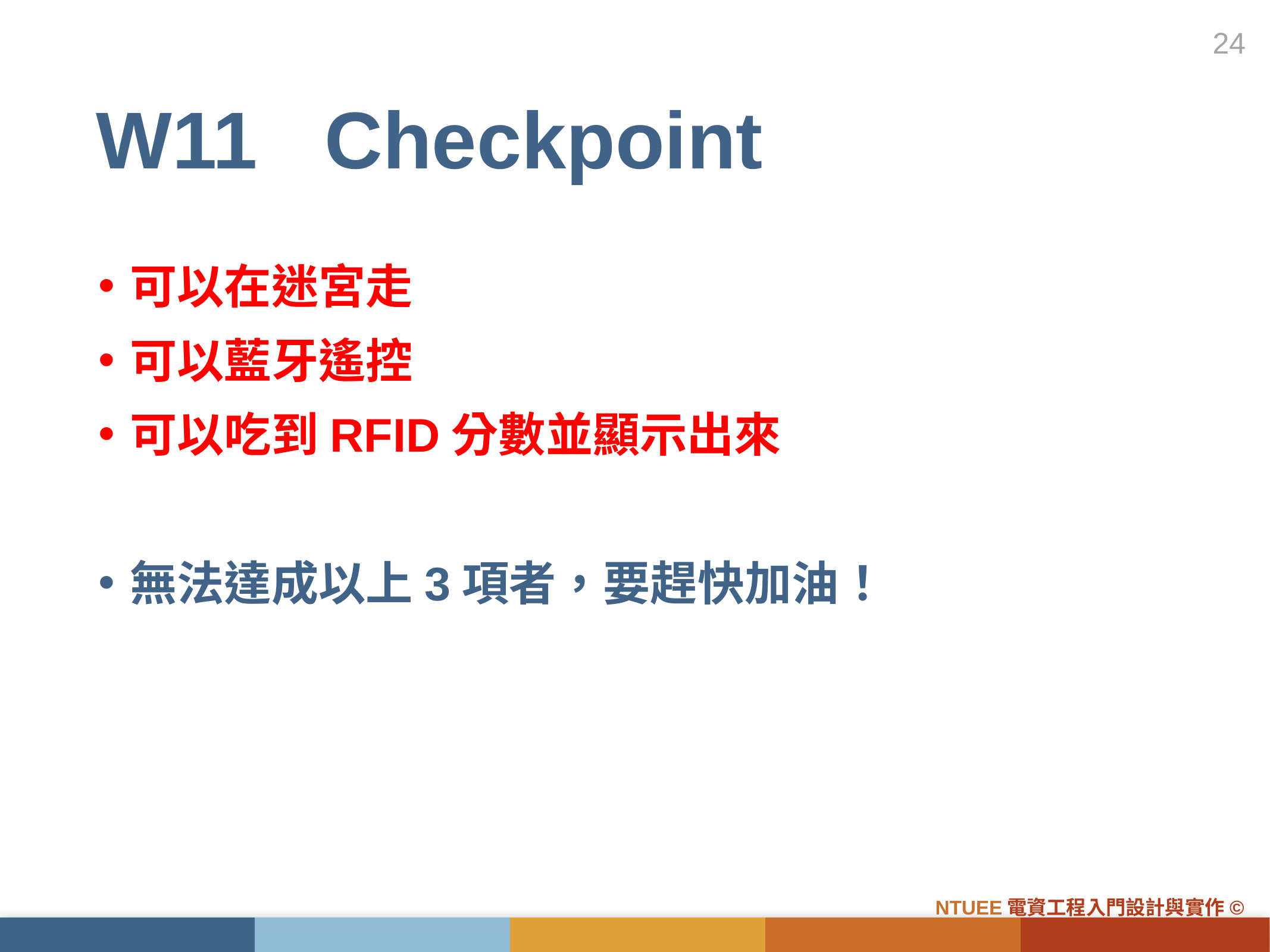

24
# W11   Checkpoint
可以在迷宮走
可以藍牙遙控
可以吃到RFID分數並顯示出來

無法達成以上3項者，要趕快加油！